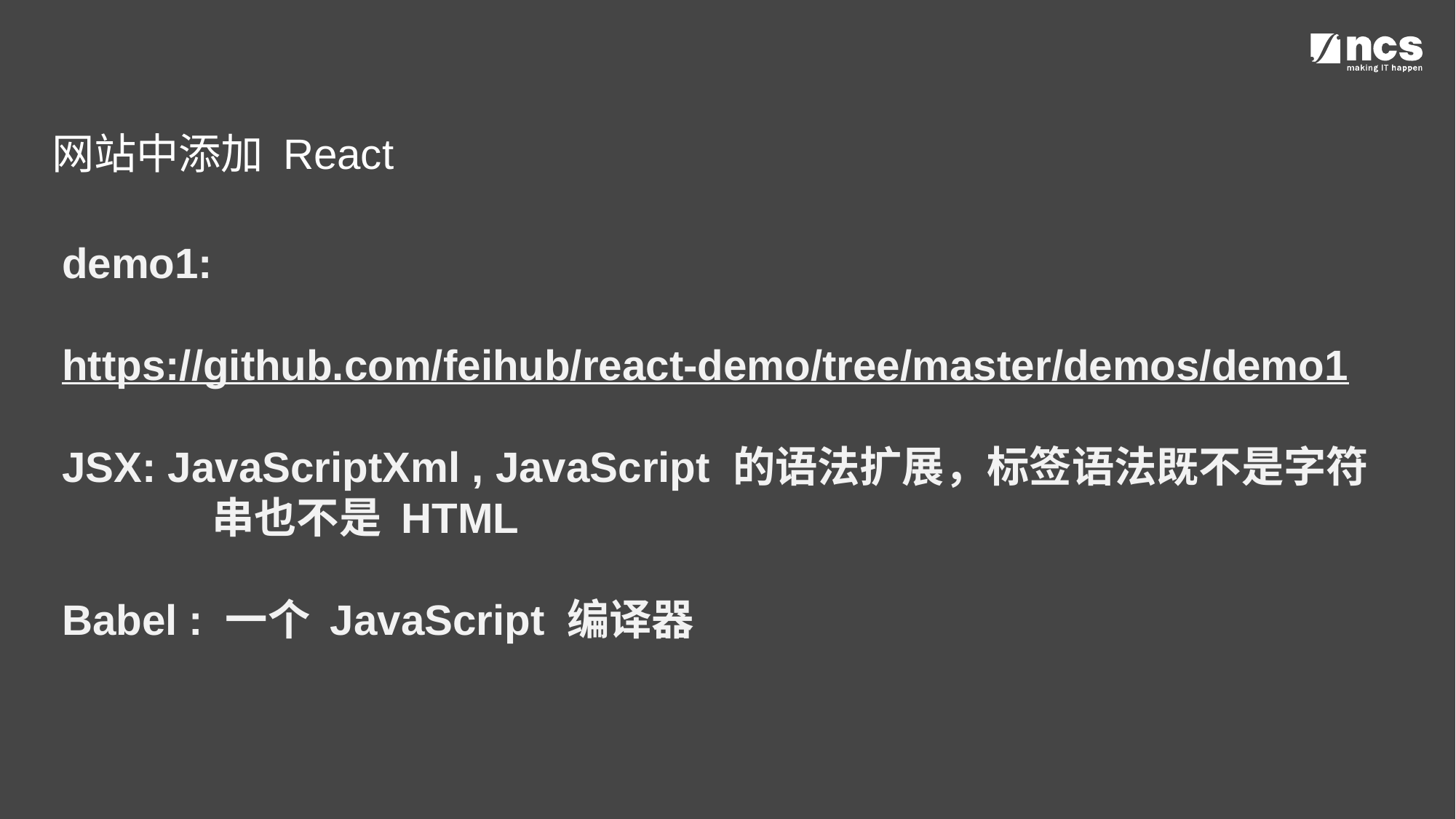

网站中添加 React
demo1:

https://github.com/feihub/react-demo/tree/master/demos/demo1

JSX: JavaScriptXml , JavaScript 的语法扩展，标签语法既不是字符	串也不是 HTML

Babel : 一个 JavaScript 编译器